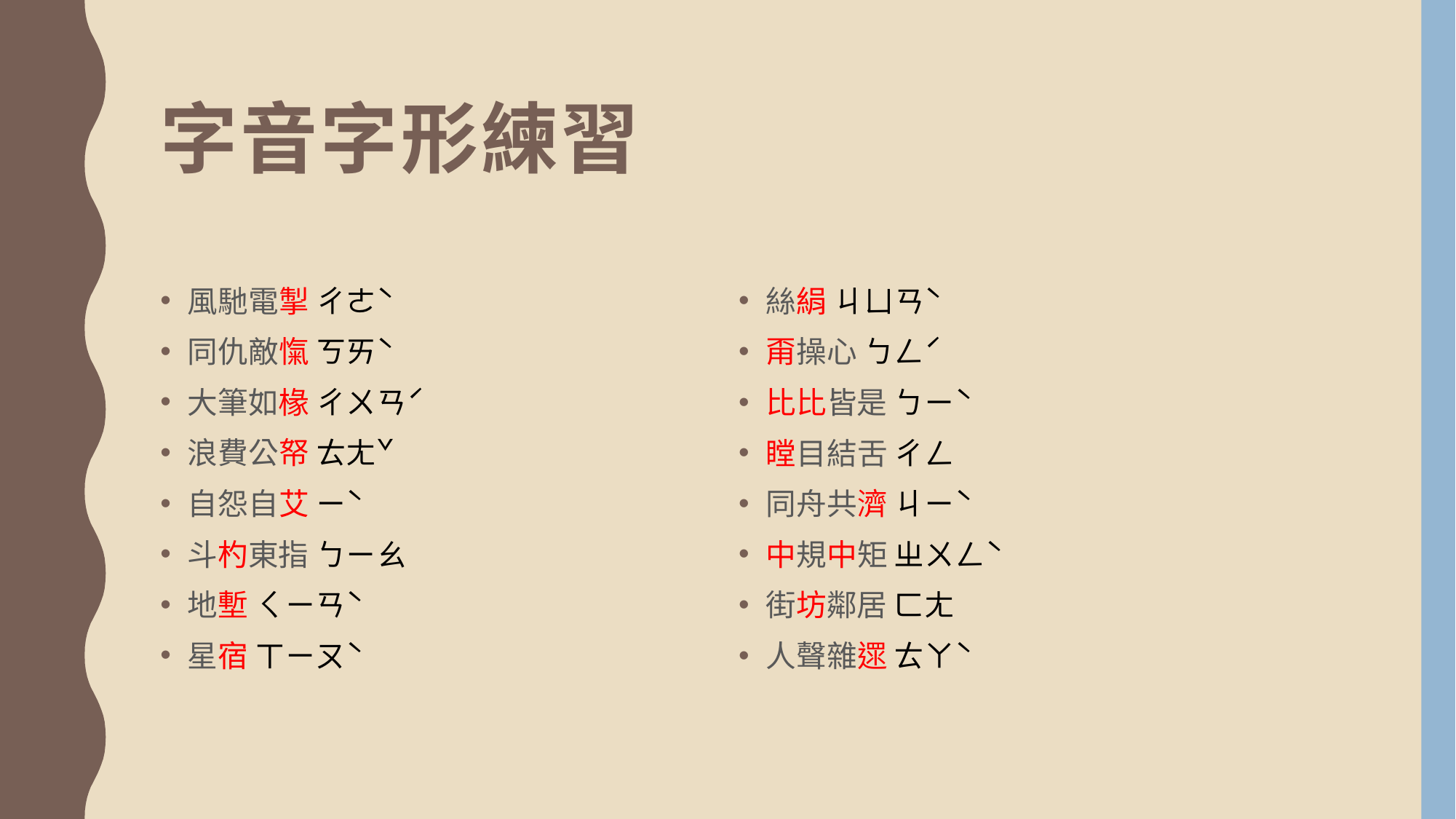

# 字音字形練習
風馳電掣 ㄔㄜˋ
同仇敵愾 ㄎㄞˋ
大筆如椽 ㄔㄨㄢˊ
浪費公帑 ㄊㄤˇ
自怨自艾 ㄧˋ
斗杓東指 ㄅㄧㄠ
地塹 ㄑㄧㄢˋ
星宿 ㄒㄧㄡˋ
絲絹 ㄐㄩㄢˋ
甭操心 ㄅㄥˊ
比比皆是 ㄅㄧˋ
瞠目結舌 ㄔㄥ
同舟共濟 ㄐㄧˋ
中規中矩 ㄓㄨㄥˋ
街坊鄰居 ㄈㄤ
人聲雜遝 ㄊㄚˋ